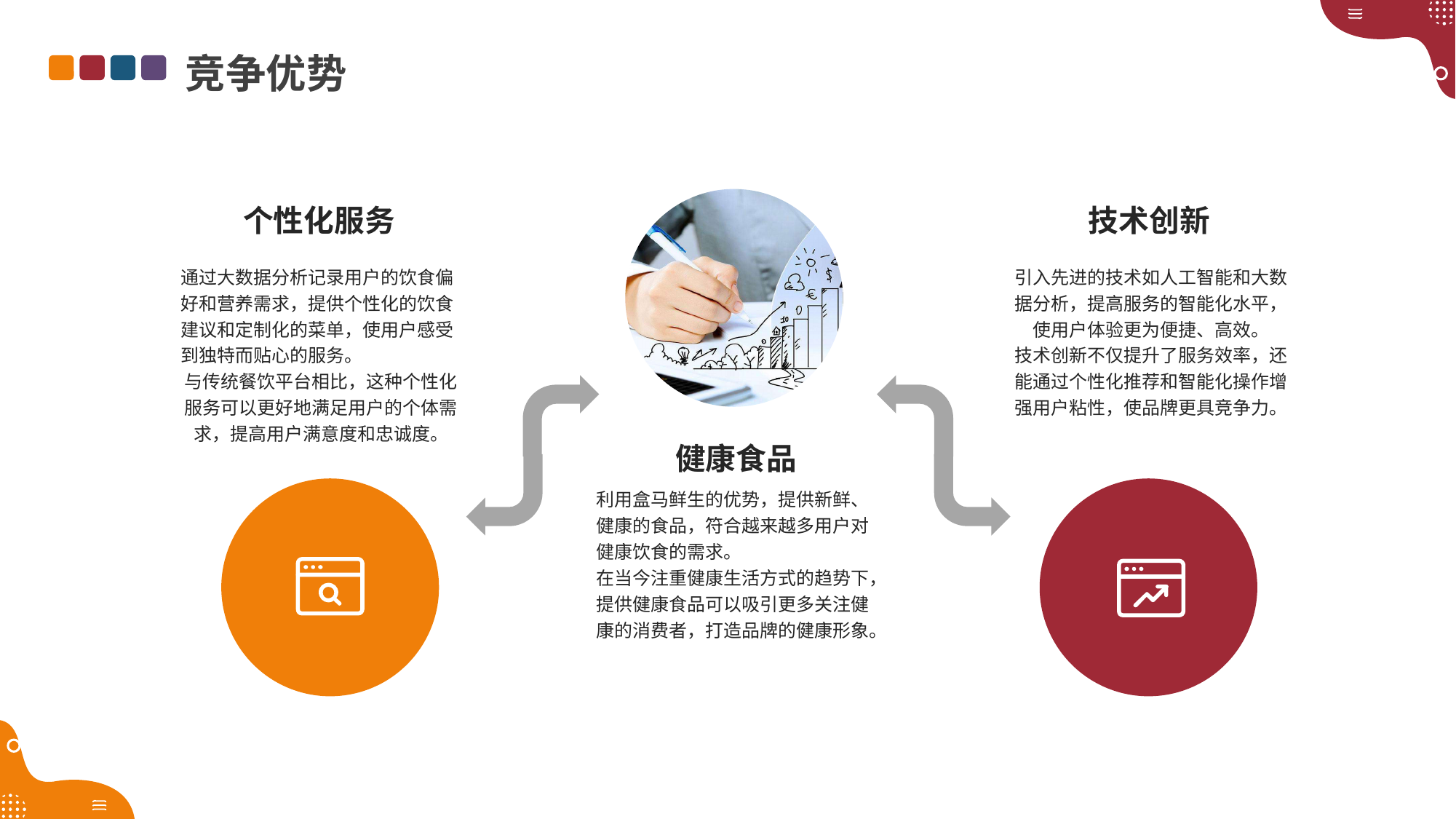

竞争优势

个性化服务
技术创新
引入先进的技术如人工智能和大数据分析，提高服务的智能化水平，使用户体验更为便捷、高效。
技术创新不仅提升了服务效率，还能通过个性化推荐和智能化操作增强用户粘性，使品牌更具竞争力。
通过大数据分析记录用户的饮食偏好和营养需求，提供个性化的饮食建议和定制化的菜单，使用户感受到独特而贴心的服务。
与传统餐饮平台相比，这种个性化服务可以更好地满足用户的个体需求，提高用户满意度和忠诚度。

健康食品

利用盒马鲜生的优势，提供新鲜、健康的食品，符合越来越多用户对健康饮食的需求。
在当今注重健康生活方式的趋势下，提供健康食品可以吸引更多关注健康的消费者，打造品牌的健康形象。